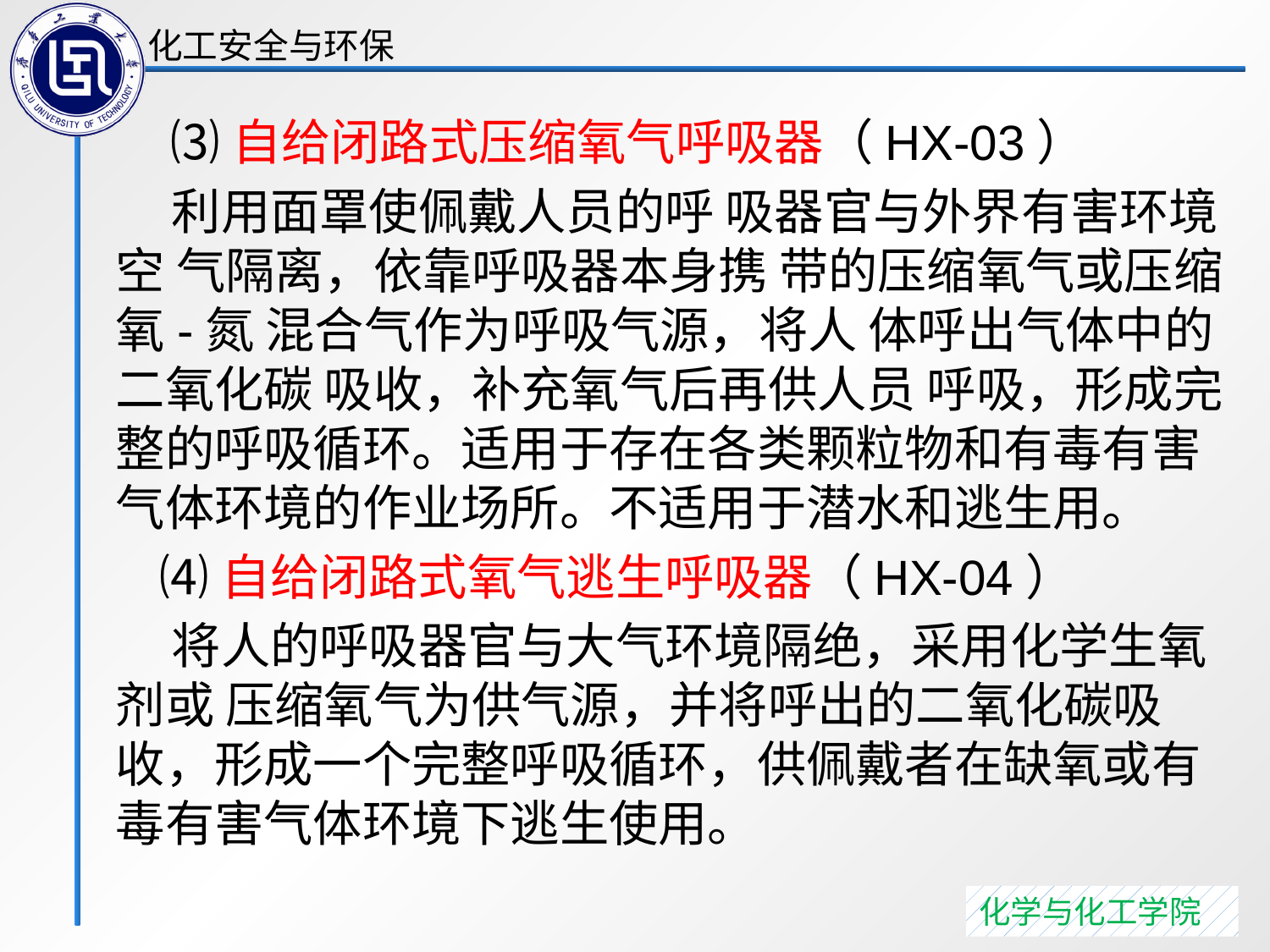

⑶自给闭路式压缩氧气呼吸器（HX-03）
    利用面罩使佩戴人员的呼 吸器官与外界有害环境空 气隔离，依靠呼吸器本身携 带的压缩氧气或压缩氧-氮 混合气作为呼吸气源，将人 体呼出气体中的二氧化碳 吸收，补充氧气后再供人员 呼吸，形成完整的呼吸循环。适用于存在各类颗粒物和有毒有害气体环境的作业场所。不适用于潜水和逃生用。
    ⑷自给闭路式氧气逃生呼吸器（HX-04）
    将人的呼吸器官与大气环境隔绝，采用化学生氧剂或 压缩氧气为供气源，并将呼出的二氧化碳吸收，形成一个完整呼吸循环，供佩戴者在缺氧或有毒有害气体环境下逃生使用。